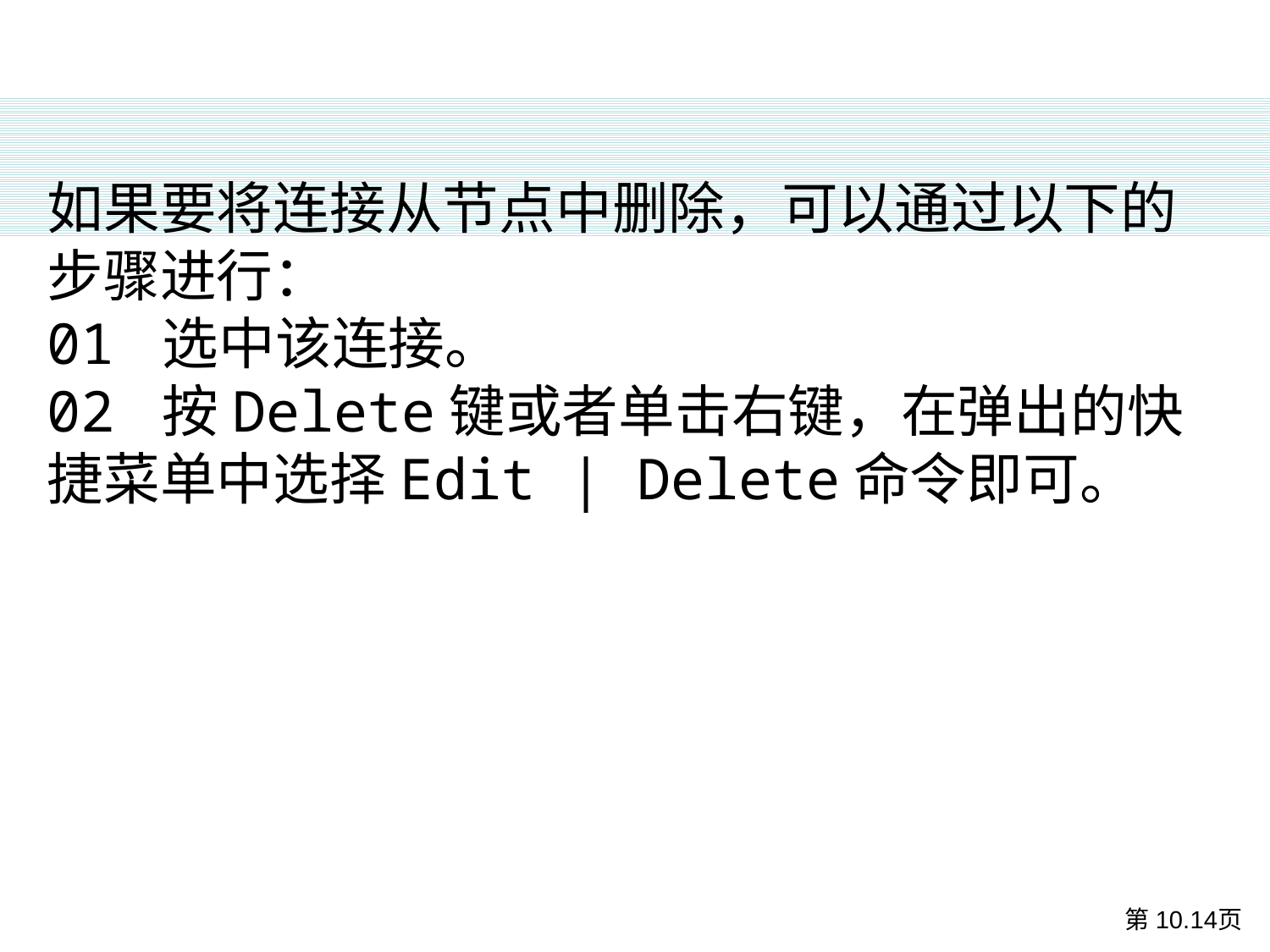

如果要将连接从节点中删除，可以通过以下的步骤进行：
01 选中该连接。
02 按Delete键或者单击右键，在弹出的快捷菜单中选择Edit | Delete命令即可。
第10.14页